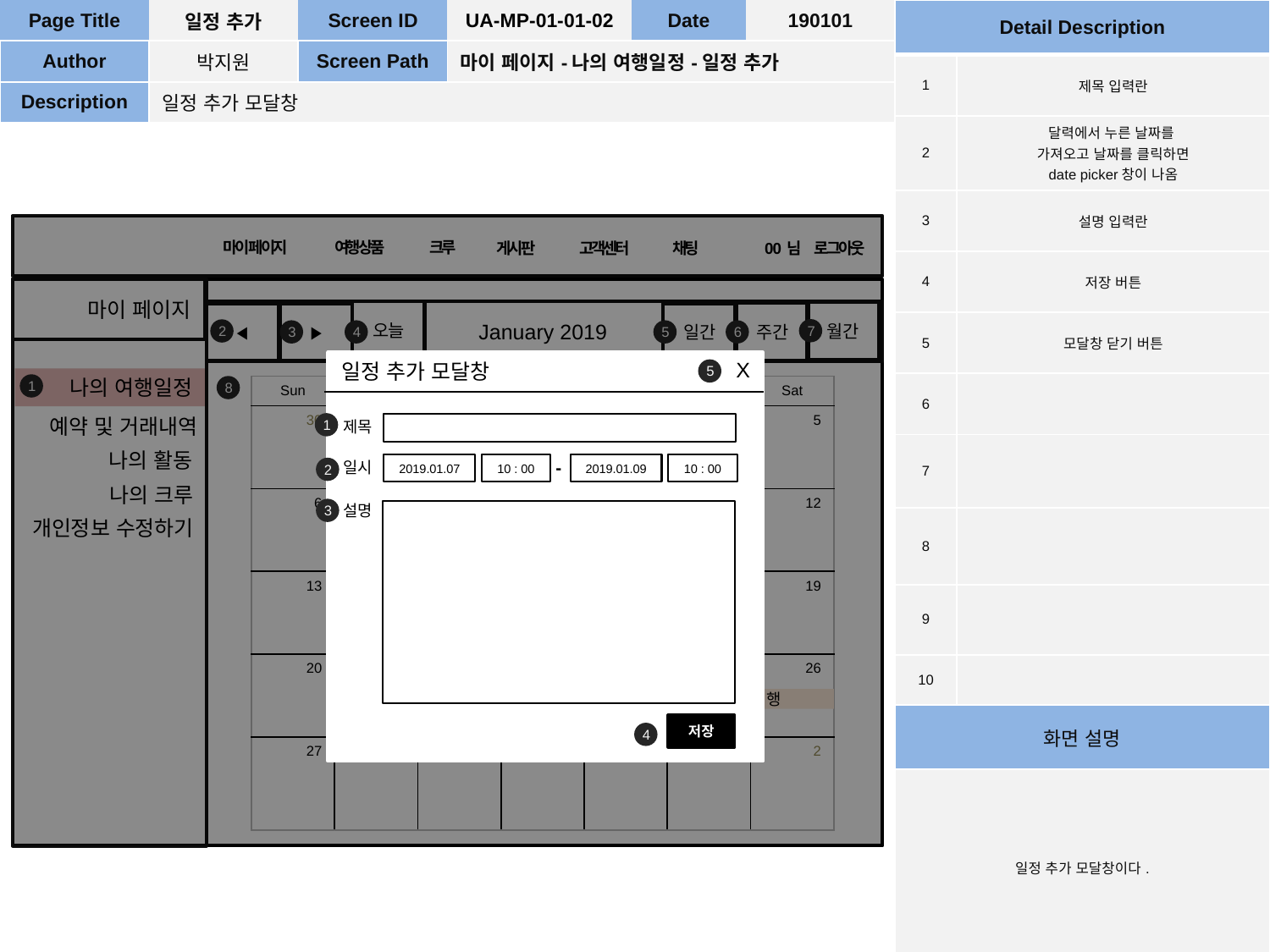

| Page Title | 일정 추가 | Screen ID | UA-MP-01-01-02 | Date | 190101 |
| --- | --- | --- | --- | --- | --- |
| Author | 박지원 | Screen Path | 마이 페이지-나의 여행일정-일정 추가 |  |  |
| Description | 일정 추가 모달창 |  |  |  |  |
| Detail Description |  |
| --- | --- |
| 1 | 제목 입력란 |
| 2 | 달력에서 누른 날짜를 가져오고 날짜를 클릭하면 date picker창이 나옴 |
| 3 | 설명 입력란 |
| 4 | 저장 버튼 |
| 5 | 모달창 닫기 버튼 |
| 6 |  |
| 7 |  |
| 8 |  |
| 9 |  |
| 10 |  |
| 화면 설명 |  |
| 일정 추가 모달창이다. |  |

여행상품
크루
마이 페이지
게시판
고객센터
채팅
0 0 님
로그아웃

마이 페이지

오늘
월간
주간
▶
일간
◀
January 2019
7

2

3

4

5

6

X
일정 추가 모달창

5

나의 여행일정
1

8

| Sun | Mon | Tue | Wed | Thu | Fri | Sat |
| --- | --- | --- | --- | --- | --- | --- |
| 30 | 31 | 1 | 2 | 3 | 4 | 5 |
| 6 | 7 | 8 | 9 | 10 | 11 | 12 |
| 13 | 14 | 15 | 16 | 17 | 18 | 19 |
| 20 | 21 | 22 | 23 | 24 | 25 | 26 |
| 27 | 28 | 29 | 30 | 31 | 1 | 2 |
예약 및 거래내역
1

제목

9

크루여행
나의 활동
-
일시
2

2019.01.09
10 : 00
2019.01.07
10 : 00
나의 크루
설명
3

개인정보 수정하기
10

자유여행
저장
4